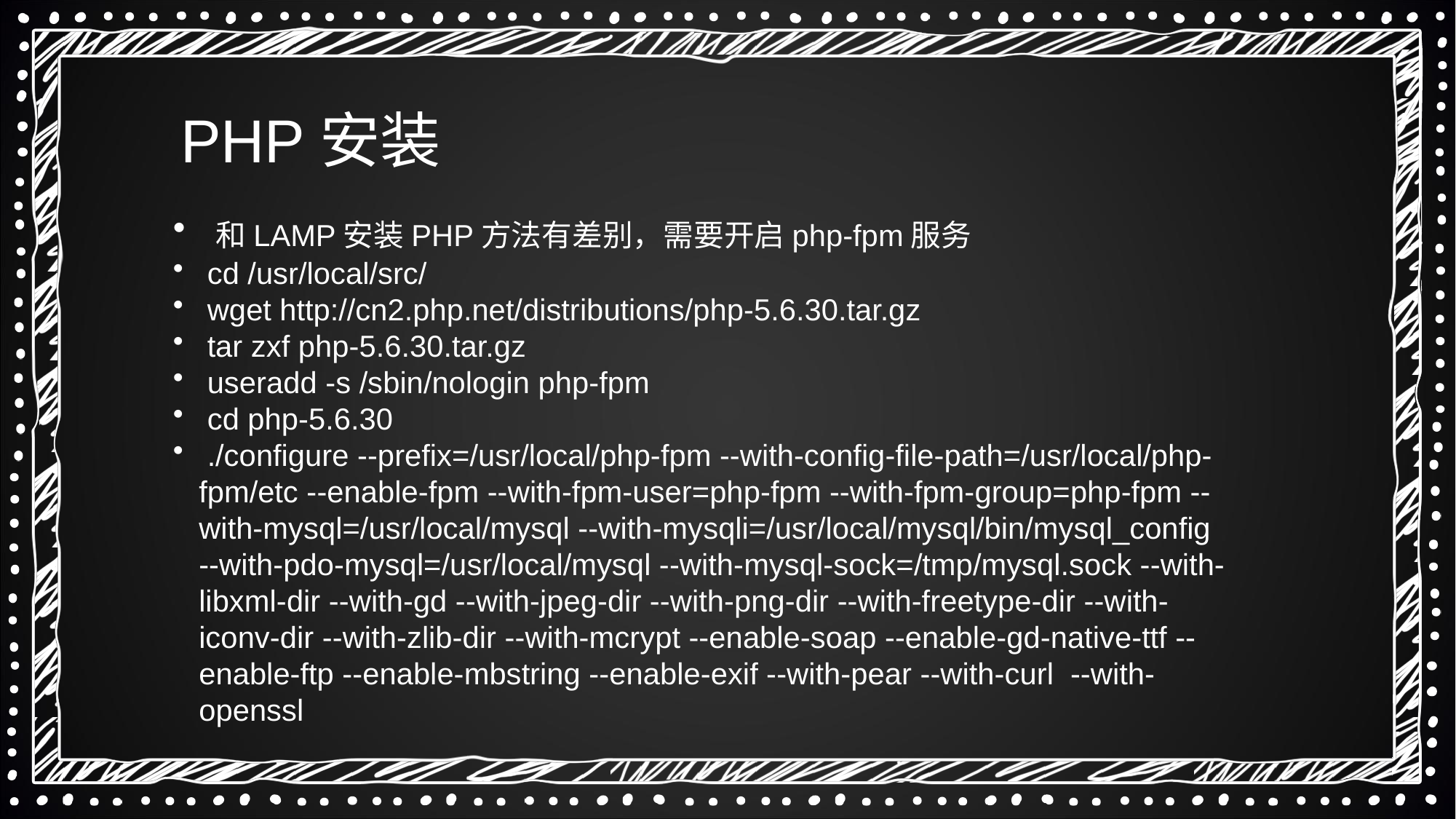

PHP安装
 和LAMP安装PHP方法有差别，需要开启php-fpm服务
 cd /usr/local/src/
 wget http://cn2.php.net/distributions/php-5.6.30.tar.gz
 tar zxf php-5.6.30.tar.gz
 useradd -s /sbin/nologin php-fpm
 cd php-5.6.30
 ./configure --prefix=/usr/local/php-fpm --with-config-file-path=/usr/local/php-fpm/etc --enable-fpm --with-fpm-user=php-fpm --with-fpm-group=php-fpm --with-mysql=/usr/local/mysql --with-mysqli=/usr/local/mysql/bin/mysql_config --with-pdo-mysql=/usr/local/mysql --with-mysql-sock=/tmp/mysql.sock --with-libxml-dir --with-gd --with-jpeg-dir --with-png-dir --with-freetype-dir --with-iconv-dir --with-zlib-dir --with-mcrypt --enable-soap --enable-gd-native-ttf --enable-ftp --enable-mbstring --enable-exif --with-pear --with-curl  --with-openssl